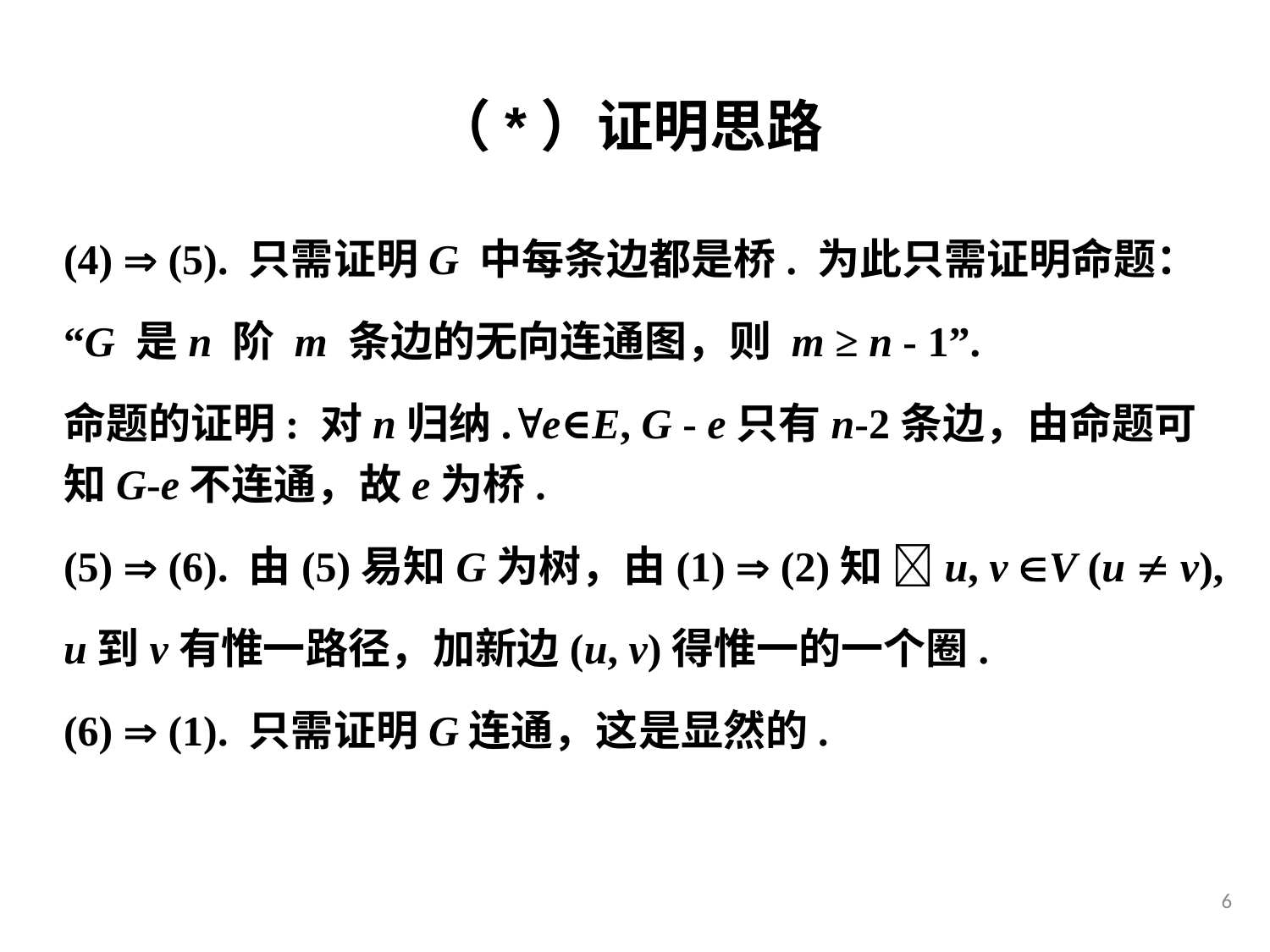

（*）证明思路
(4) ⇒ (5). 只需证明G 中每条边都是桥. 为此只需证明命题：
“G 是n 阶 m 条边的无向连通图，则 m ≥ n - 1”.
命题的证明: 对n归纳.∀e∈E, G - e只有n-2条边，由命题可知G-e不连通，故e为桥.
(5) ⇒ (6). 由(5)易知G为树，由(1) ⇒ (2)知 ∀u, v ∈V (u ≠ v),
u到v有惟一路径，加新边(u, v)得惟一的一个圈.
(6) ⇒ (1). 只需证明G连通，这是显然的.

6